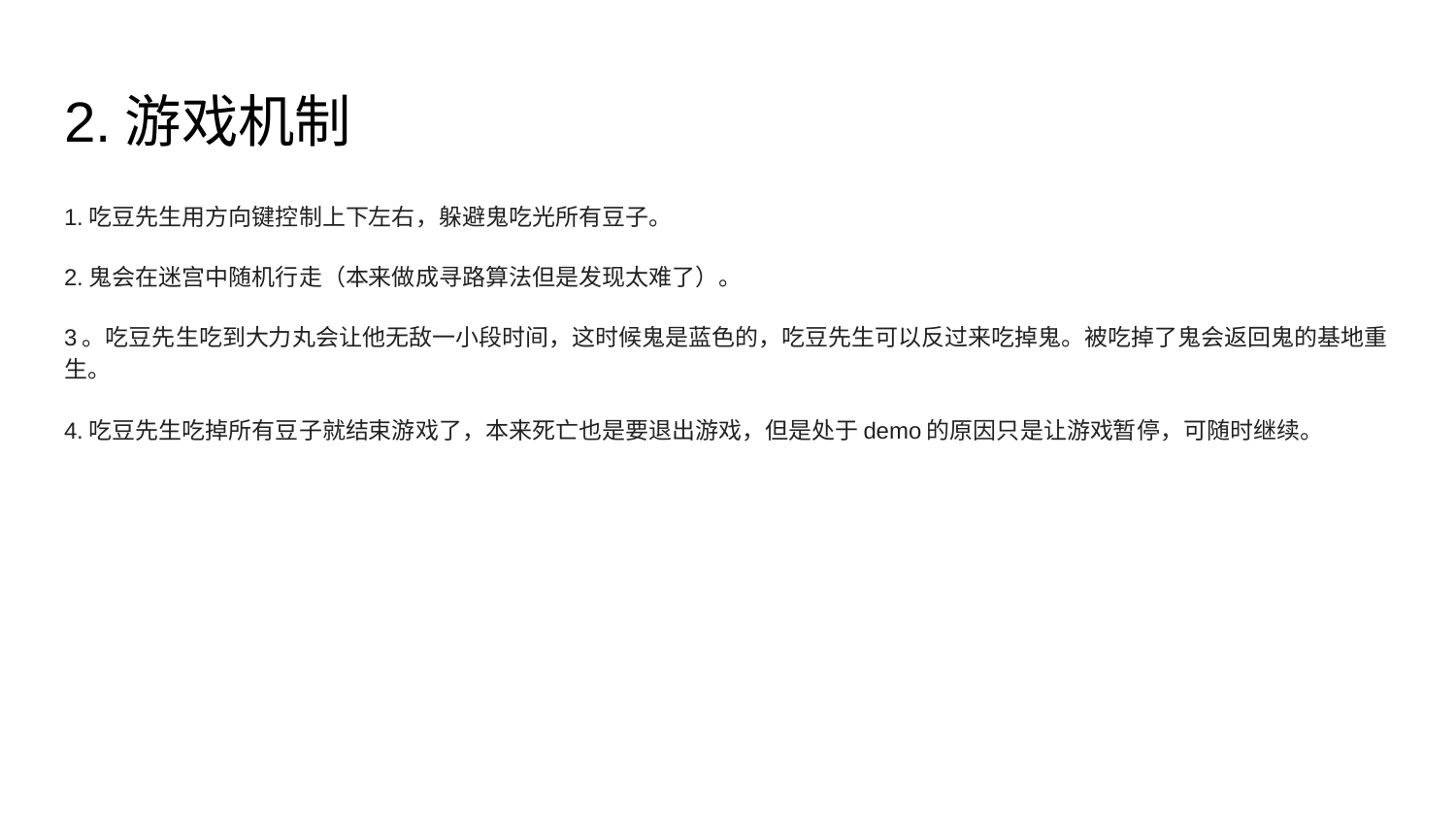

# 2.游戏机制
1.吃豆先生用方向键控制上下左右，躲避鬼吃光所有豆子。
2.鬼会在迷宫中随机行走（本来做成寻路算法但是发现太难了）。
3。吃豆先生吃到大力丸会让他无敌一小段时间，这时候鬼是蓝色的，吃豆先生可以反过来吃掉鬼。被吃掉了鬼会返回鬼的基地重生。
4.吃豆先生吃掉所有豆子就结束游戏了，本来死亡也是要退出游戏，但是处于demo的原因只是让游戏暂停，可随时继续。